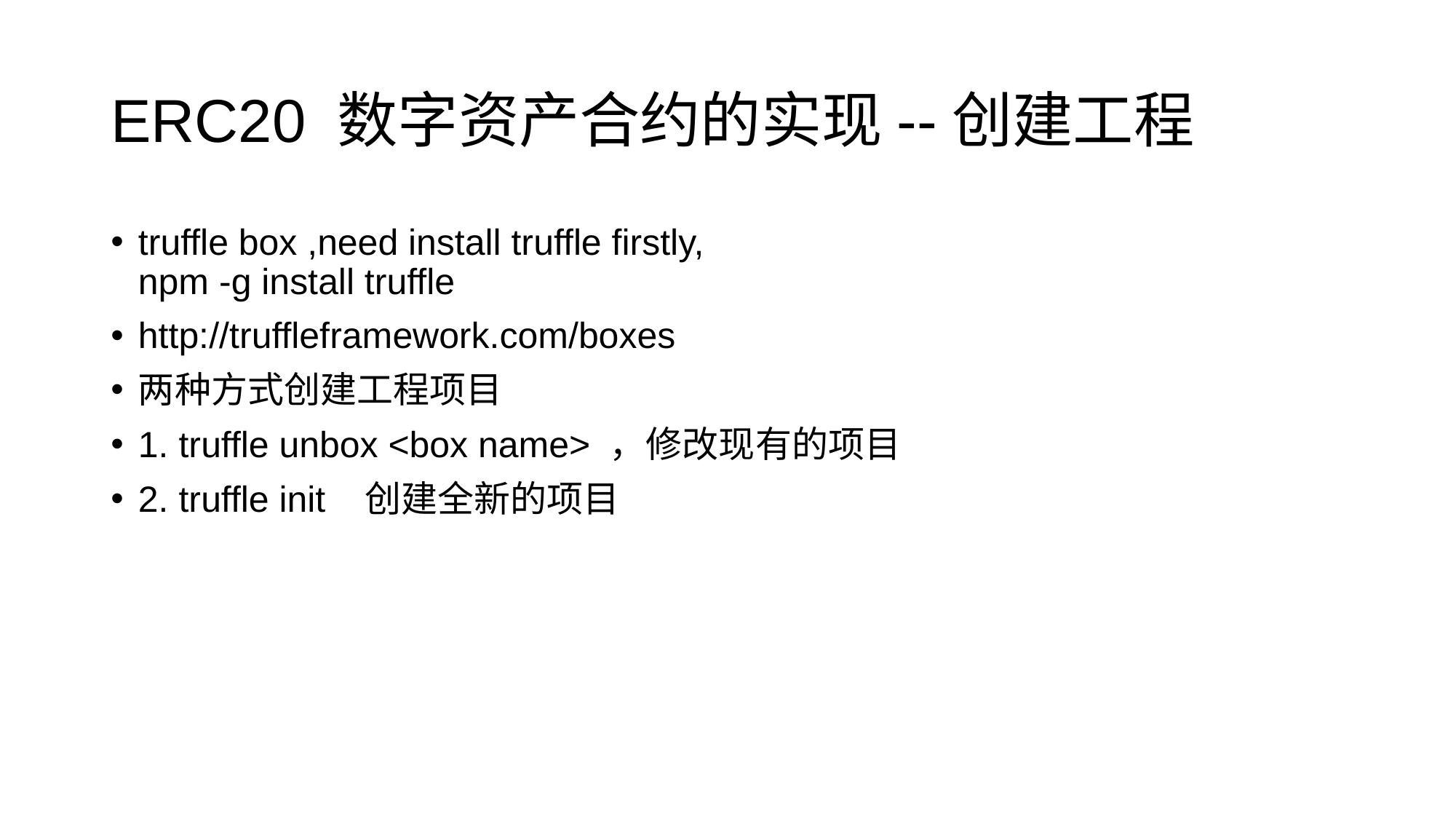

# ERC20 数字资产合约的实现--创建工程
truffle box ,need install truffle firstly,
npm -g install truffle
http://truffleframework.com/boxes
两种方式创建工程项目
1. truffle unbox <box name> ，修改现有的项目
2. truffle init   创建全新的项目